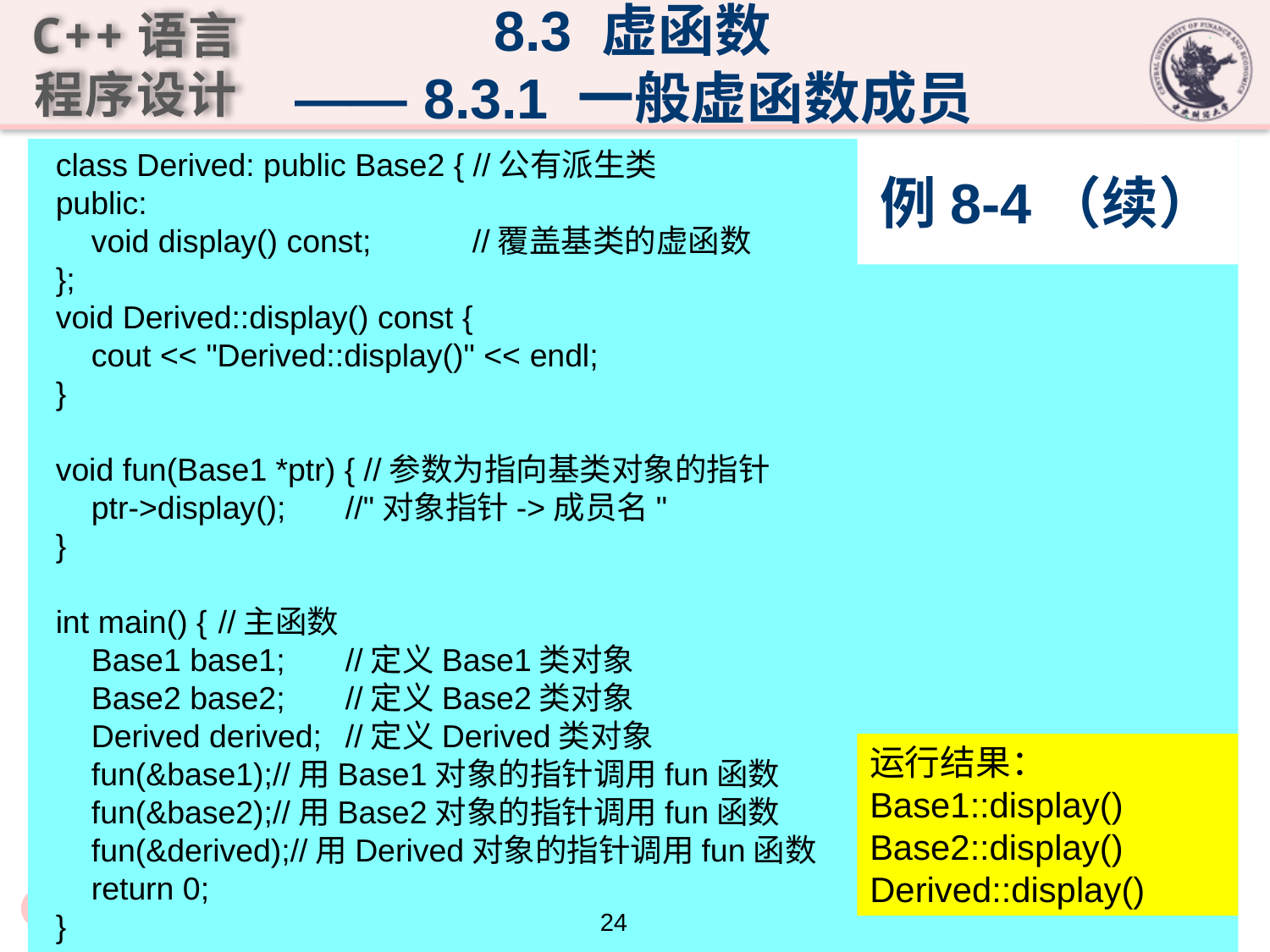

8.3 虚函数
 —— 8.3.1 一般虚函数成员
# 例8-4（续）
class Derived: public Base2 { //公有派生类
public:
	void display() const; 	//覆盖基类的虚函数
};
void Derived::display() const {
	cout << "Derived::display()" << endl;
}

void fun(Base1 *ptr) { //参数为指向基类对象的指针
	ptr->display();	//"对象指针->成员名"
}

int main() {	//主函数
	Base1 base1;	//定义Base1类对象
	Base2 base2;	//定义Base2类对象
	Derived derived;	//定义Derived类对象
	fun(&base1);//用Base1对象的指针调用fun函数
	fun(&base2);//用Base2对象的指针调用fun函数
	fun(&derived);//用Derived对象的指针调用fun函数
	return 0;
}
运行结果：
Base1::display()
Base2::display()
Derived::display()
24